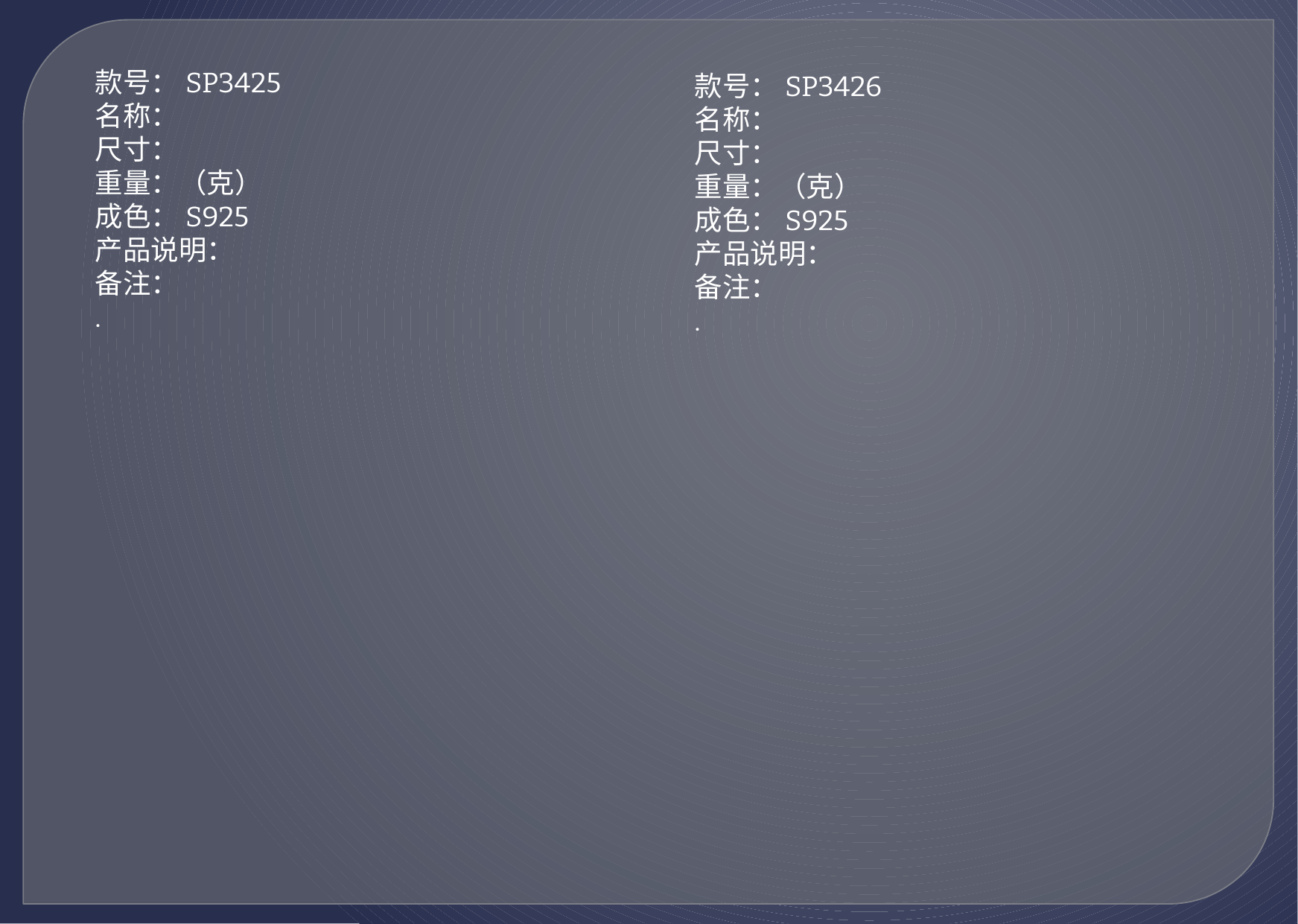

款号：SP3425
名称：
尺寸：
重量：（克）
成色：S925
产品说明：
备注：
.
款号：SP3426
名称：
尺寸：
重量：（克）
成色：S925
产品说明：
备注：
.